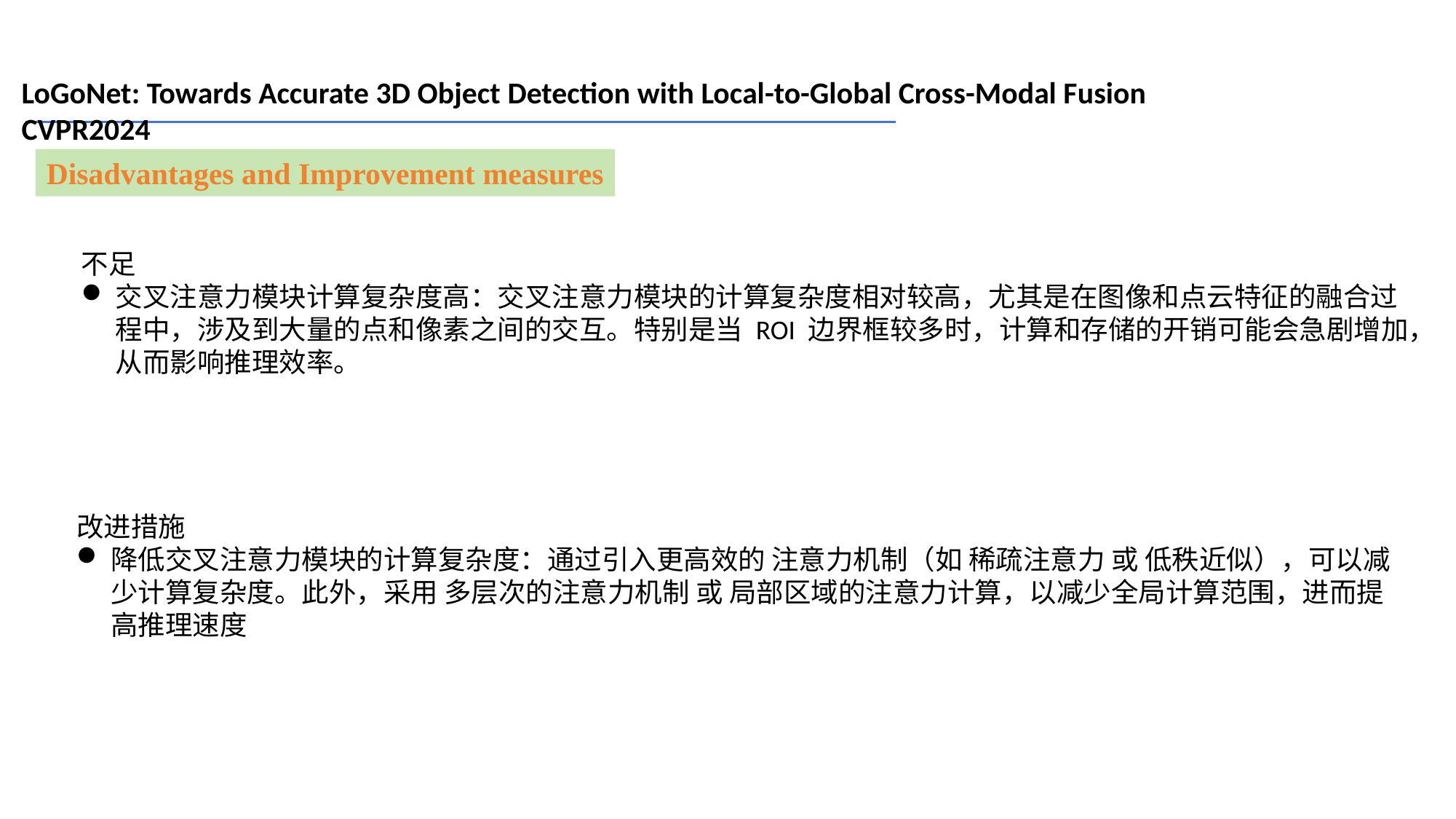

LoGoNet: Towards Accurate 3D Object Detection with Local-to-Global Cross-Modal Fusion                       CVPR2024
Disadvantages and Improvement measures
不足
交叉注意力模块计算复杂度高：交叉注意力模块的计算复杂度相对较高，尤其是在图像和点云特征的融合过程中，涉及到大量的点和像素之间的交互。特别是当 ROI 边界框较多时，计算和存储的开销可能会急剧增加，从而影响推理效率。
改进措施
降低交叉注意力模块的计算复杂度：通过引入更高效的 注意力机制（如 稀疏注意力 或 低秩近似），可以减少计算复杂度。此外，采用 多层次的注意力机制 或 局部区域的注意力计算，以减少全局计算范围，进而提高推理速度